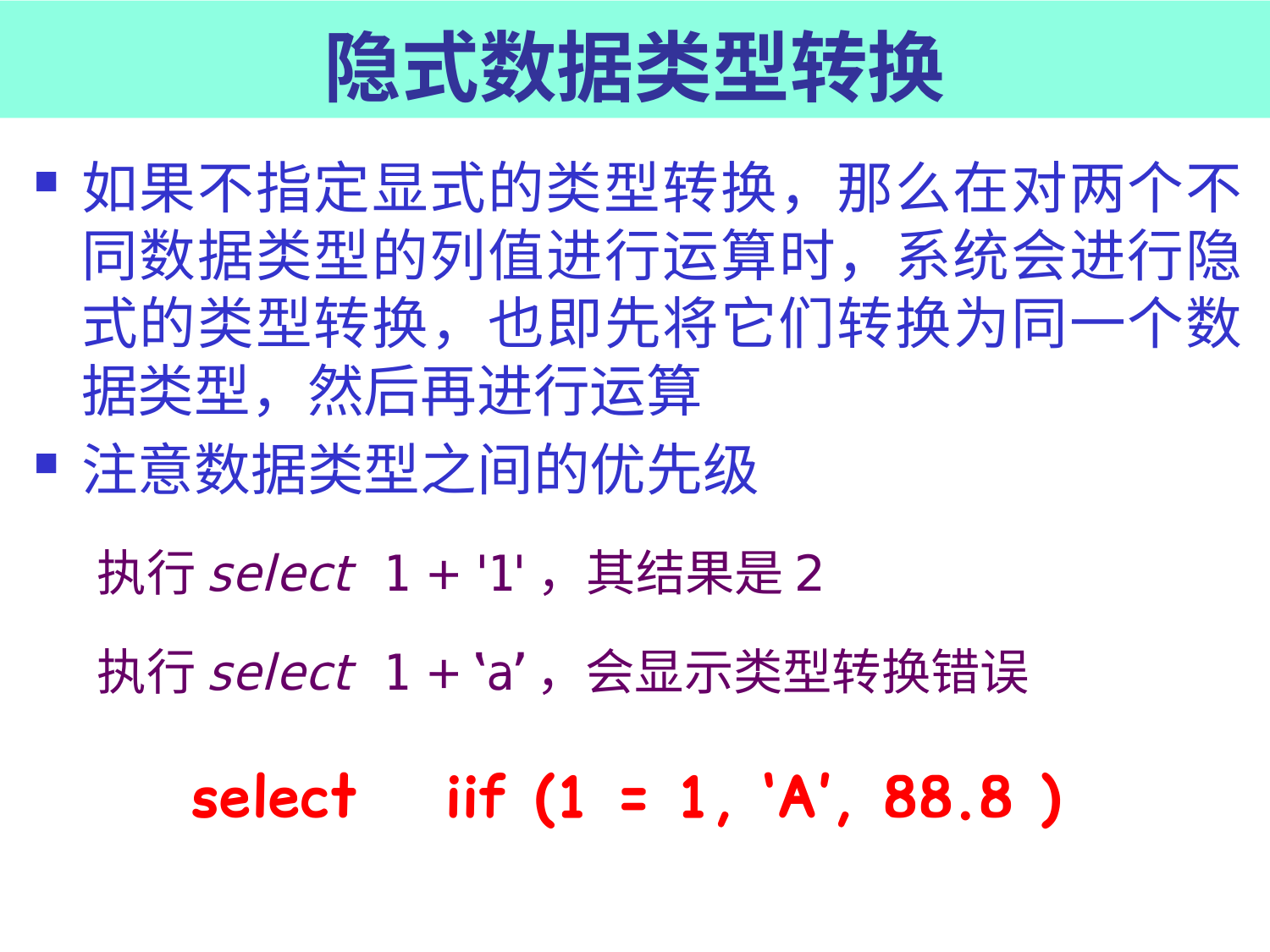

# 隐式数据类型转换
如果不指定显式的类型转换，那么在对两个不同数据类型的列值进行运算时，系统会进行隐式的类型转换，也即先将它们转换为同一个数据类型，然后再进行运算
注意数据类型之间的优先级
执行select  1 + '1'，其结果是2
执行select  1 + ‘a’，会显示类型转换错误

select 	iif (1 = 1, ‘A’, 88.8 )